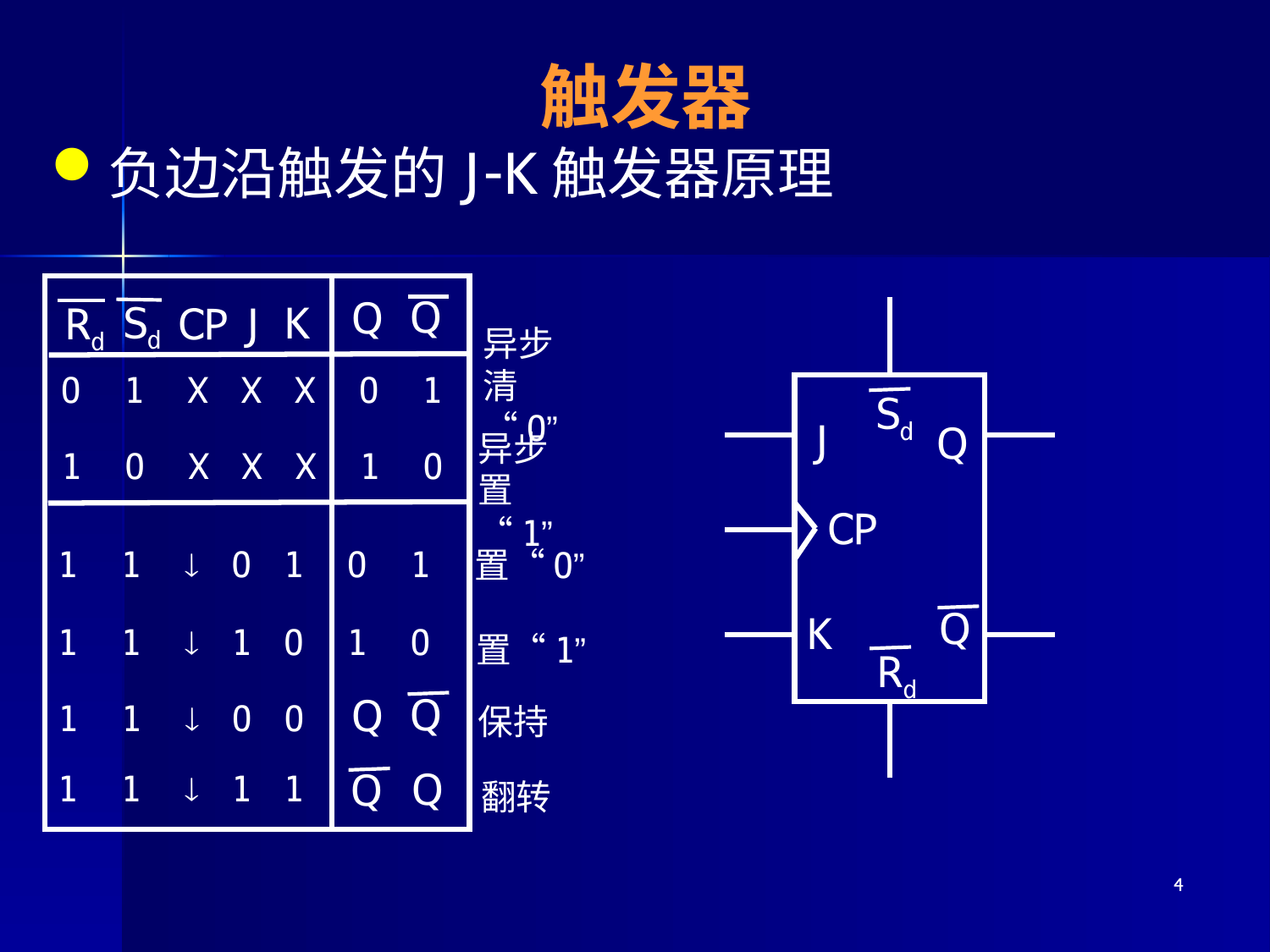

# 触发器
负边沿触发的J-K触发器原理

Q
Q
Sd
K
CP
J
Rd

Sd
J
Q
CP
Q
K
Rd
异步清“0”
0    1    X   X   X    0    1
异步置“1”
1    0    X   X   X    1    0
1    1    ↓   0   1    0    1
置“0”
1    1    ↓   1   0    1    0
置“1”
Q
1    1    ↓   0   0
Q
保持
Q
Q
1    1    ↓   1   1
翻转
4